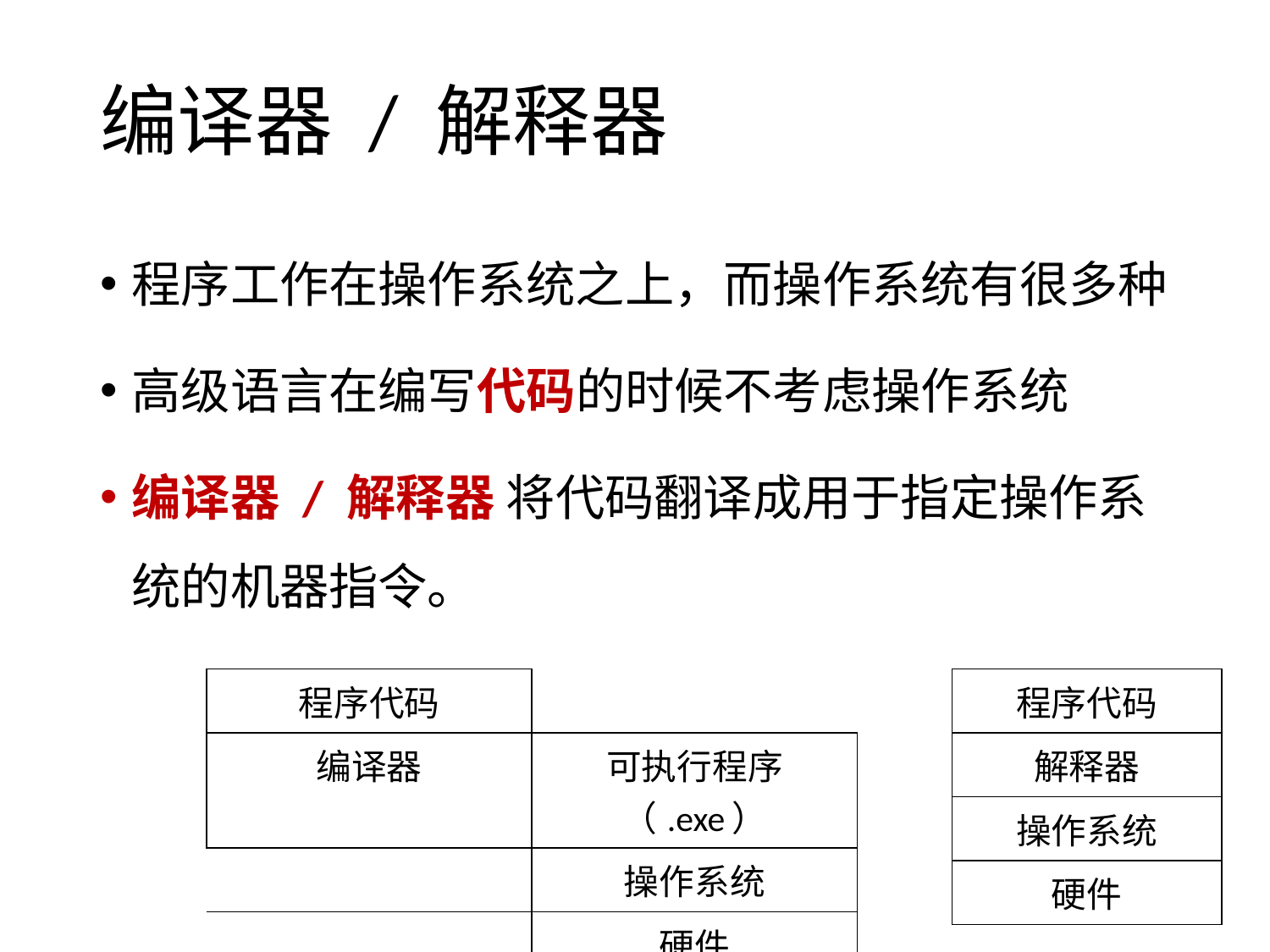

# 编译器 / 解释器
程序工作在操作系统之上，而操作系统有很多种
高级语言在编写代码的时候不考虑操作系统
编译器 / 解释器 将代码翻译成用于指定操作系统的机器指令。
| 程序代码 |  |
| --- | --- |
| 编译器 | 可执行程序（.exe） |
|  | 操作系统 |
|  | 硬件 |
| 程序代码 |
| --- |
| 解释器 |
| 操作系统 |
| 硬件 |